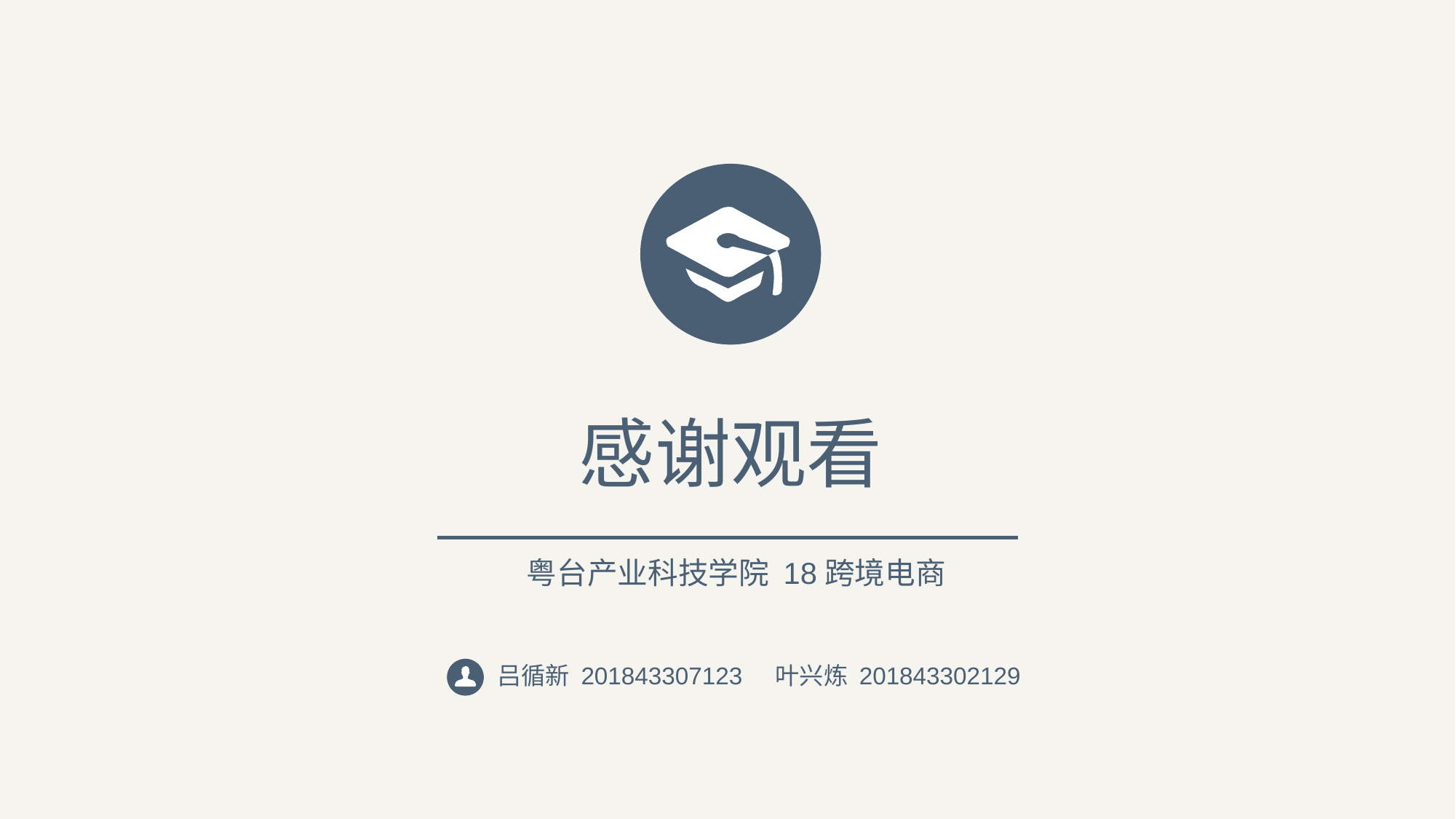

感谢观看
粤台产业科技学院 18跨境电商
吕循新 201843307123    叶兴炼 201843302129